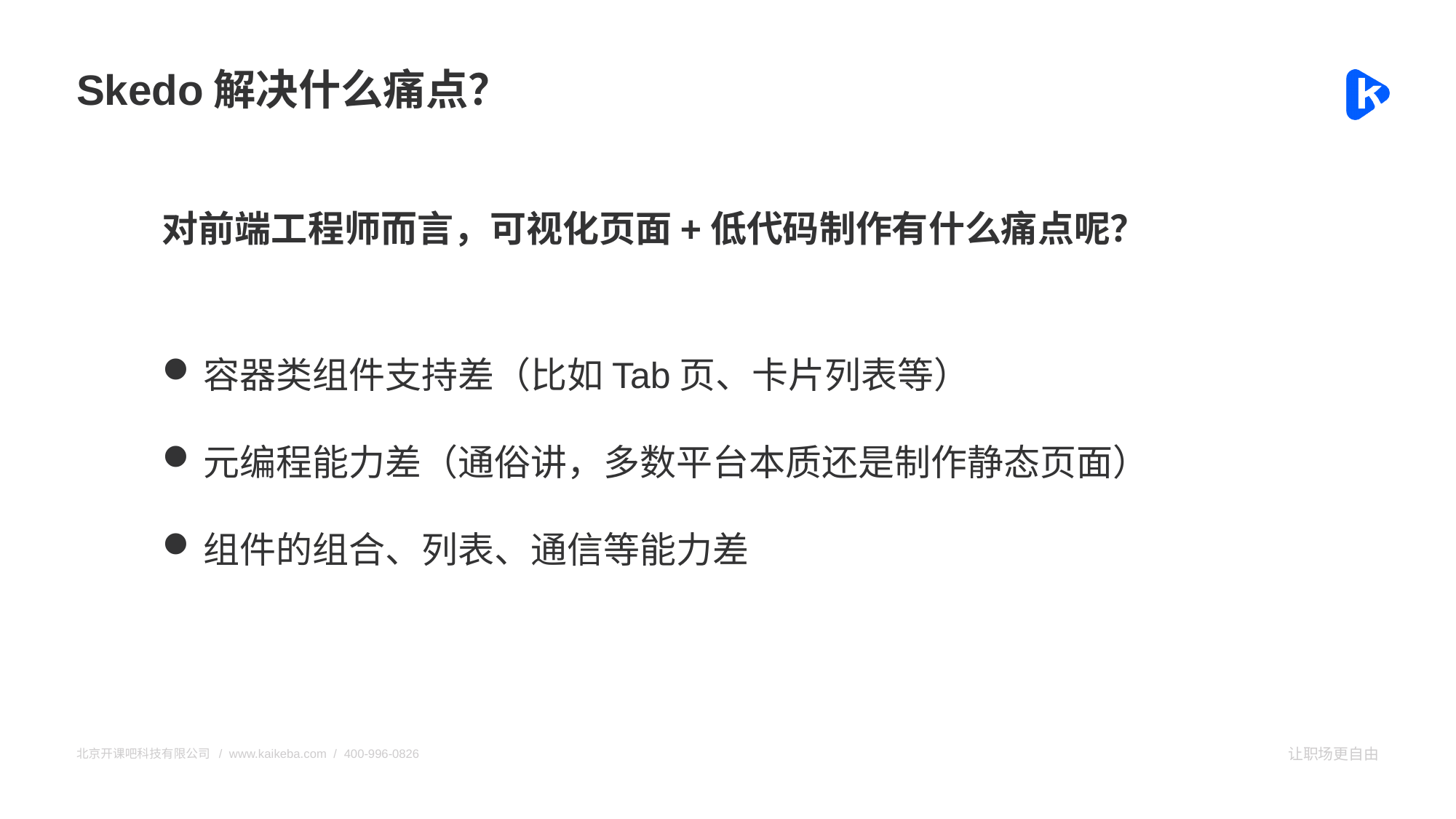

Skedo解决什么痛点？
对前端工程师而言，可视化页面+低代码制作有什么痛点呢？

容器类组件支持差（比如Tab页、卡片列表等）
元编程能力差（通俗讲，多数平台本质还是制作静态页面）
组件的组合、列表、通信等能力差